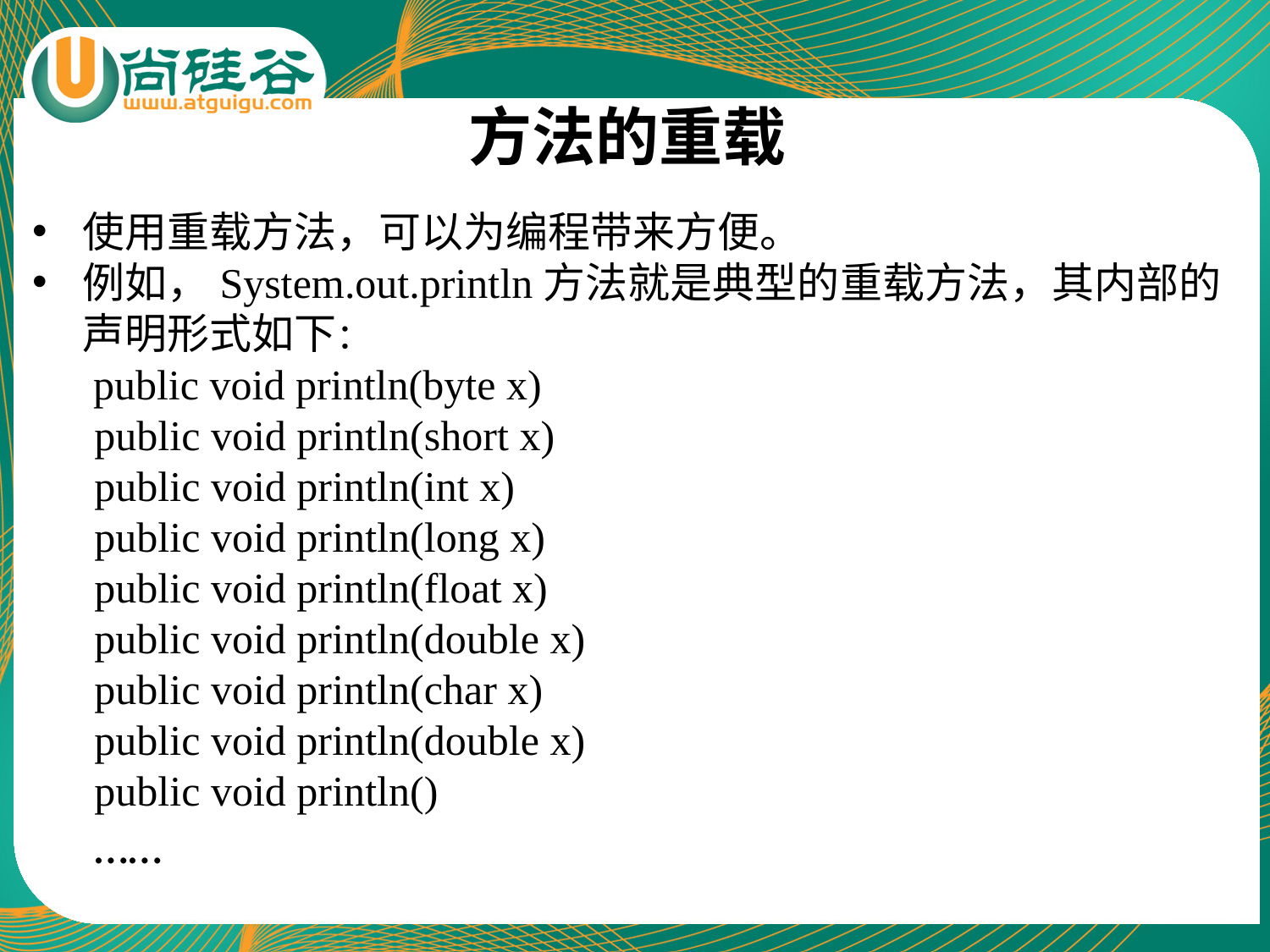

# 方法的重载
使用重载方法，可以为编程带来方便。
例如，System.out.println方法就是典型的重载方法，其内部的声明形式如下：
	 public void println(byte x)
public void println(short x)
public void println(int x)
public void println(long x)
public void println(float x)
public void println(double x)
public void println(char x)
public void println(double x)
public void println()
……